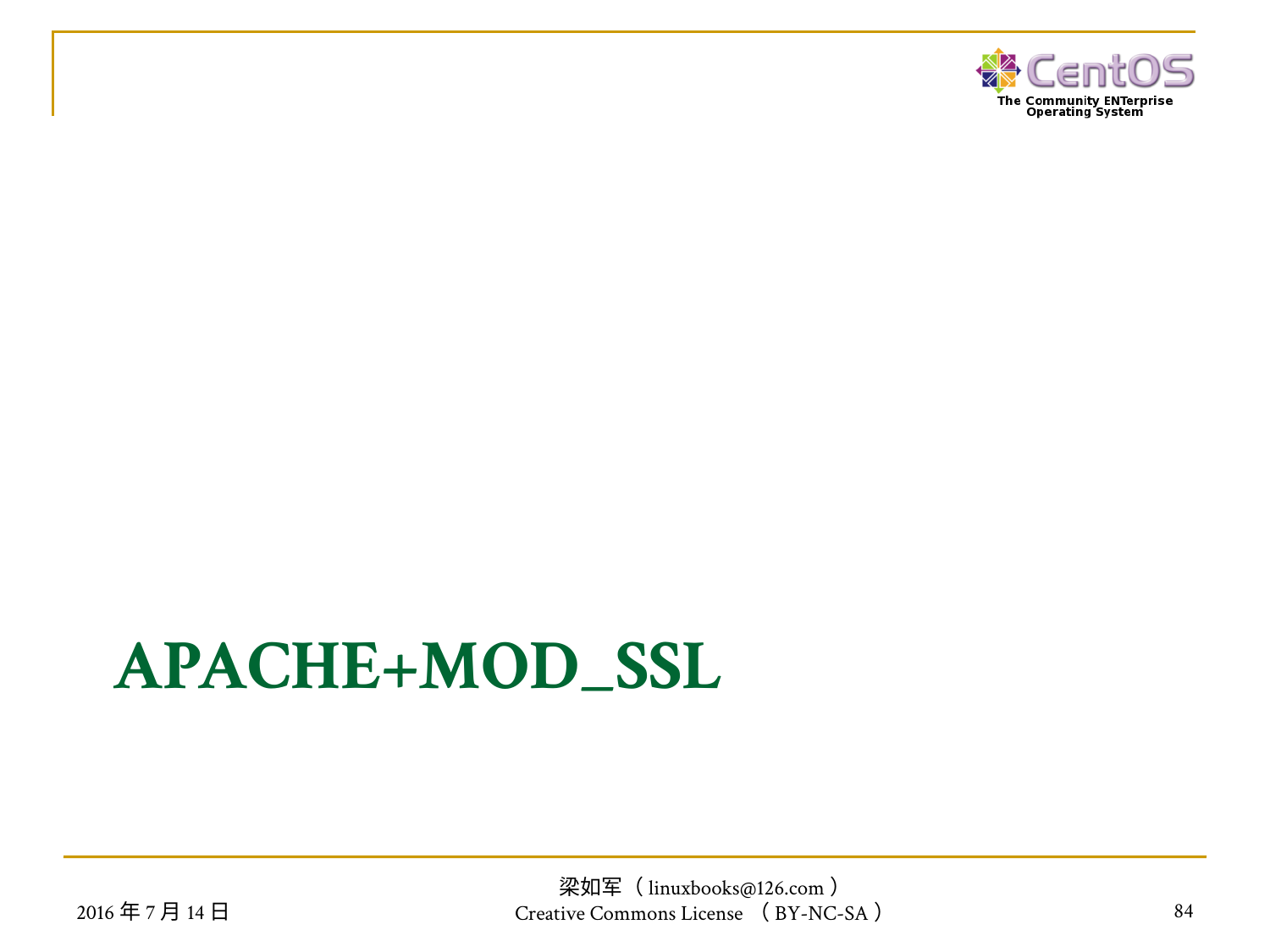

# Apache+mOD_SSL
2016年7月14日
84
梁如军（linuxbooks@126.com）
Creative Commons License（BY-NC-SA）